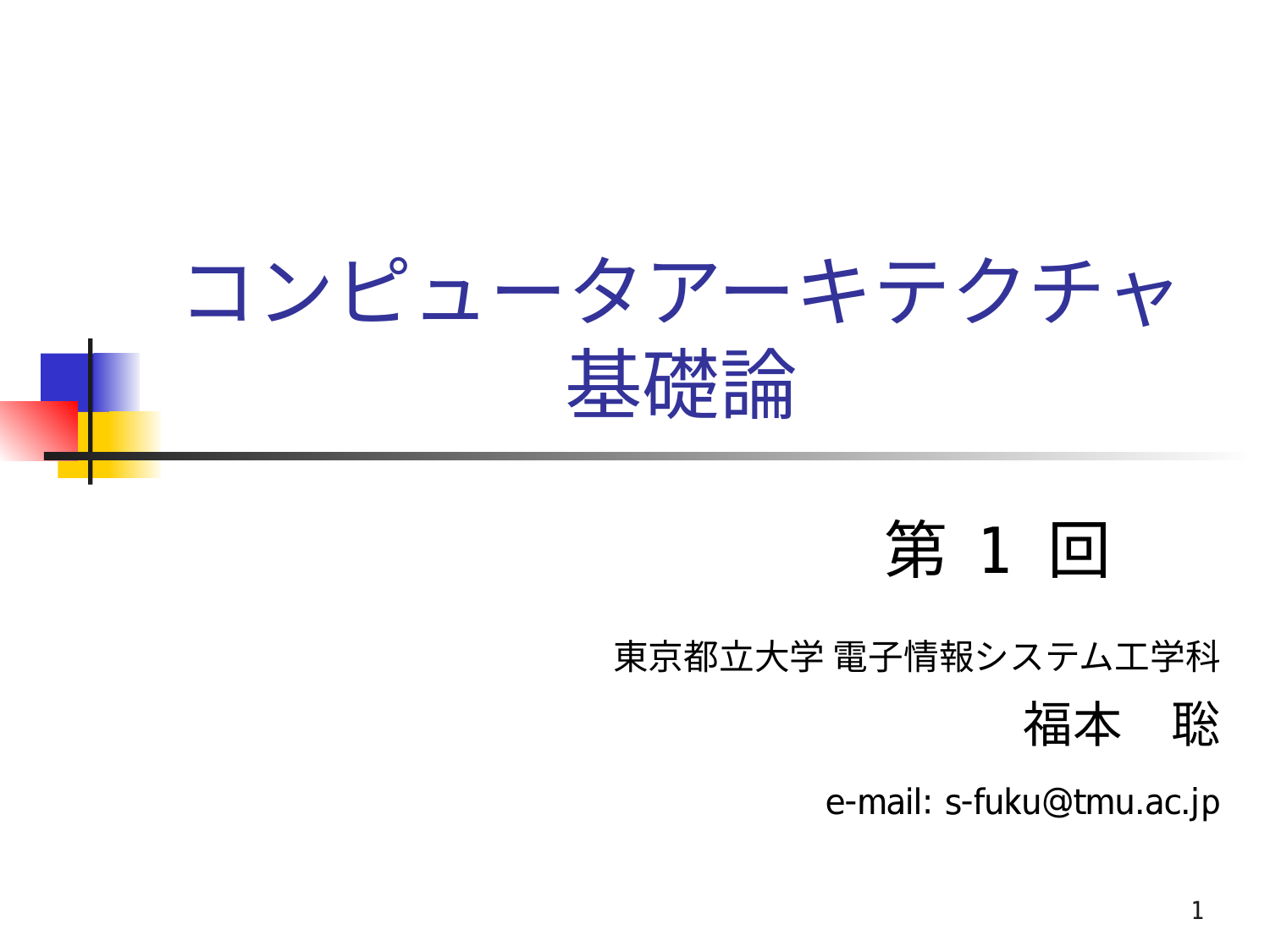

# コンピュータアーキテクチャ 基礎論
第 1 回
東京都立大学 電子情報システム工学科

　福本　聡

e-mail: s-fuku@tmu.ac.jp
1